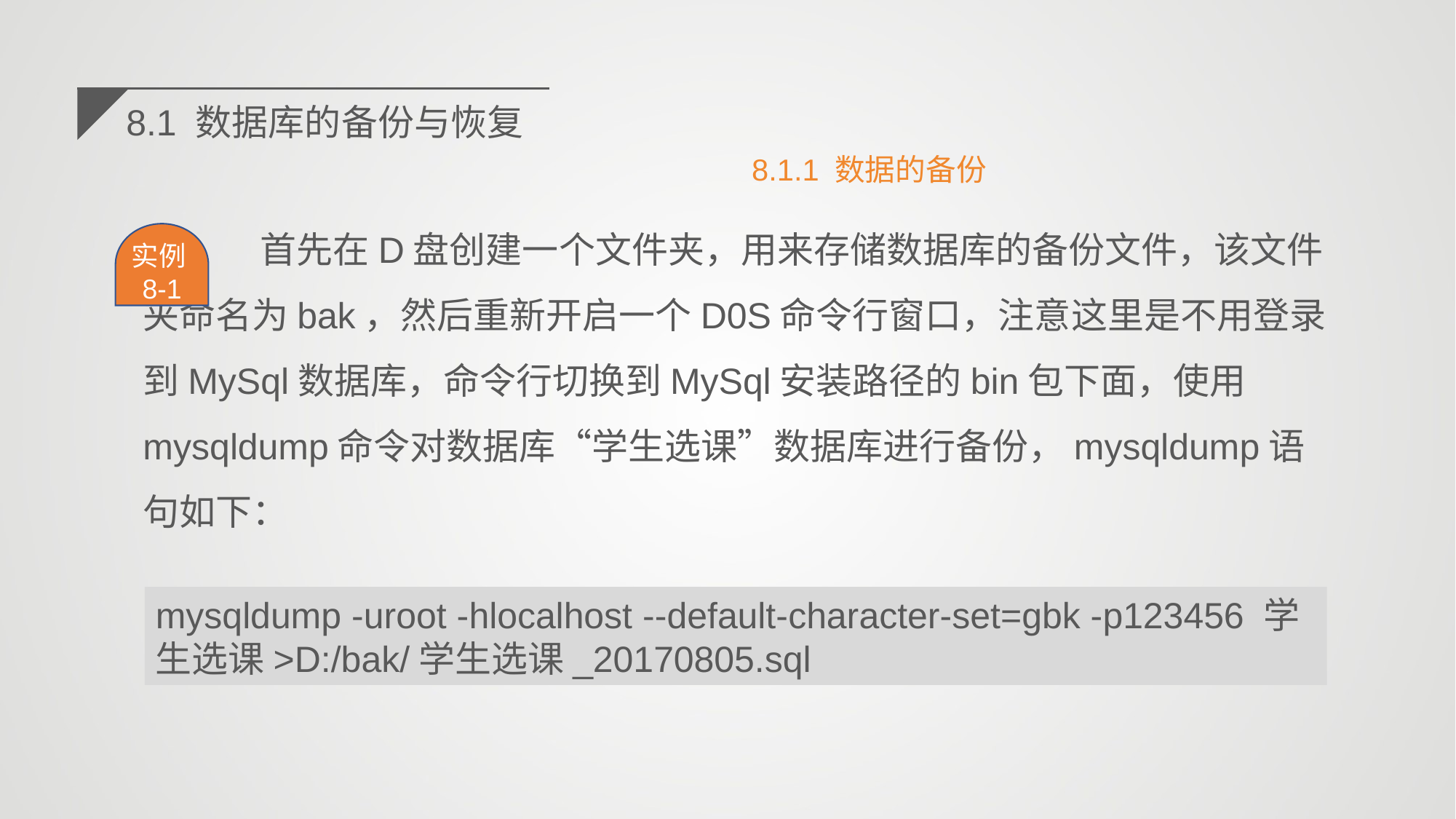

8.1 数据库的备份与恢复

8.1.1 数据的备份

         首先在D盘创建一个文件夹，用来存储数据库的备份文件，该文件夹命名为bak，然后重新开启一个D0S命令行窗口，注意这里是不用登录到MySql数据库，命令行切换到MySql安装路径的bin包下面，使用mysqldump命令对数据库“学生选课”数据库进行备份，mysqldump语句如下：

实例8-1
mysqldump -uroot -hlocalhost --default-character-set=gbk -p123456 学生选课>D:/bak/学生选课_20170805.sql